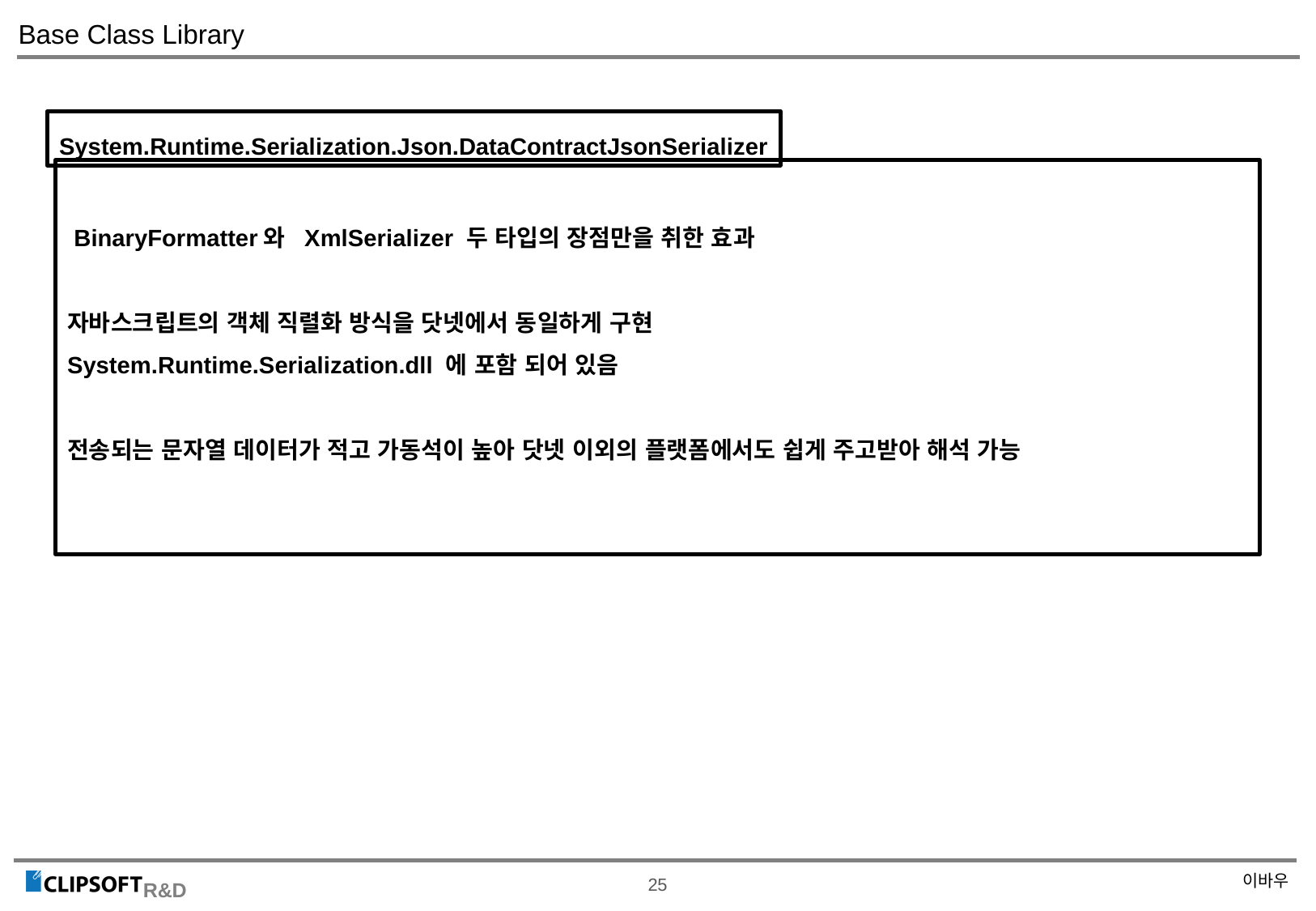

# Base Class Library
System.Runtime.Serialization.Json.DataContractJsonSerializer

 BinaryFormatter와  XmlSerializer 두 타입의 장점만을 취한 효과

자바스크립트의 객체 직렬화 방식을 닷넷에서 동일하게 구현
System.Runtime.Serialization.dll 에 포함 되어 있음

전송되는 문자열 데이터가 적고 가동석이 높아 닷넷 이외의 플랫폼에서도 쉽게 주고받아 해석 가능

이바우